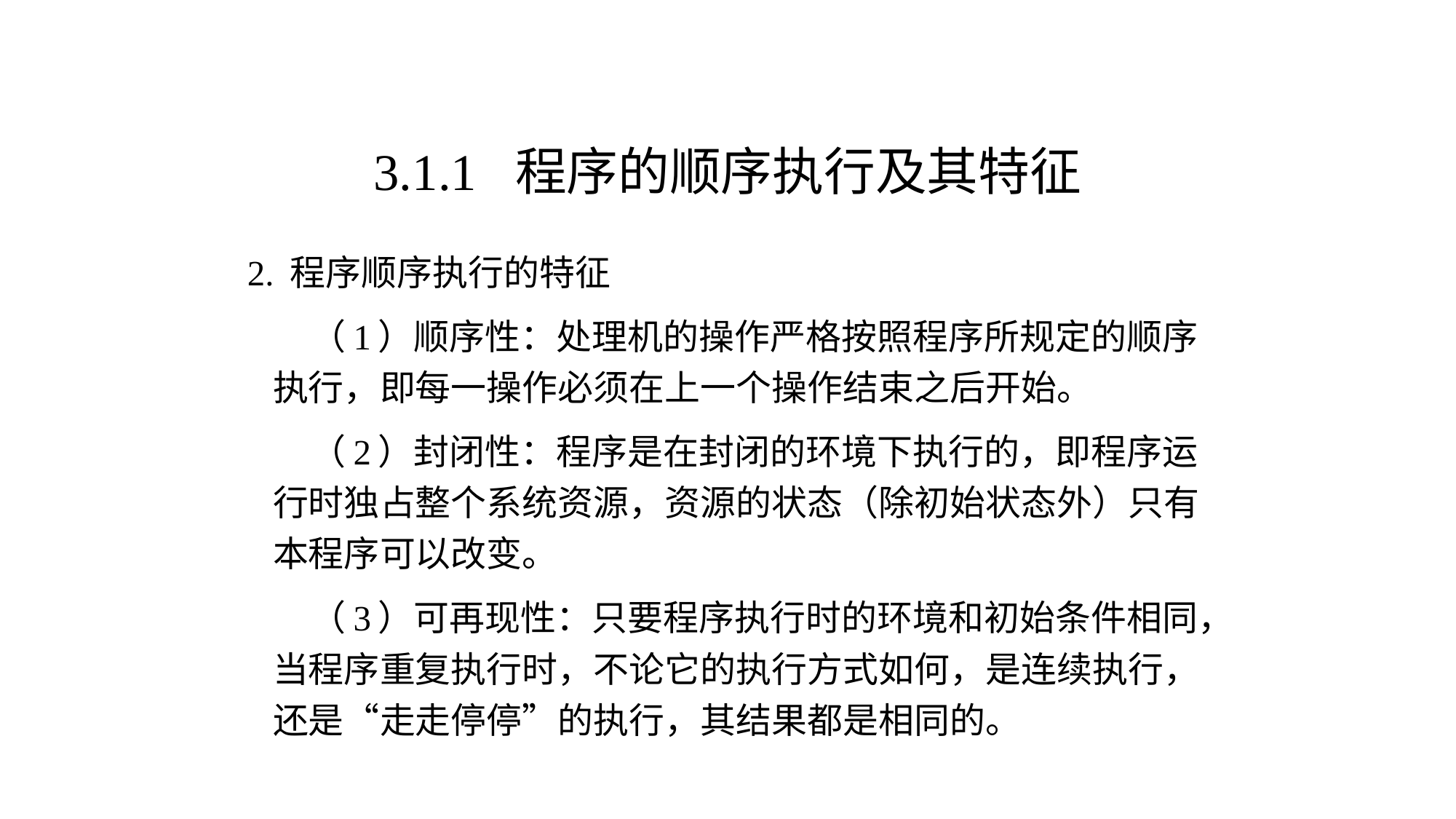

3.1.1  程序的顺序执行及其特征
2. 程序顺序执行的特征
       （1）顺序性：处理机的操作严格按照程序所规定的顺序执行，即每一操作必须在上一个操作结束之后开始。
       （2）封闭性：程序是在封闭的环境下执行的，即程序运行时独占整个系统资源，资源的状态（除初始状态外）只有本程序可以改变。
       （3）可再现性：只要程序执行时的环境和初始条件相同，当程序重复执行时，不论它的执行方式如何，是连续执行，还是“走走停停”的执行，其结果都是相同的。
3